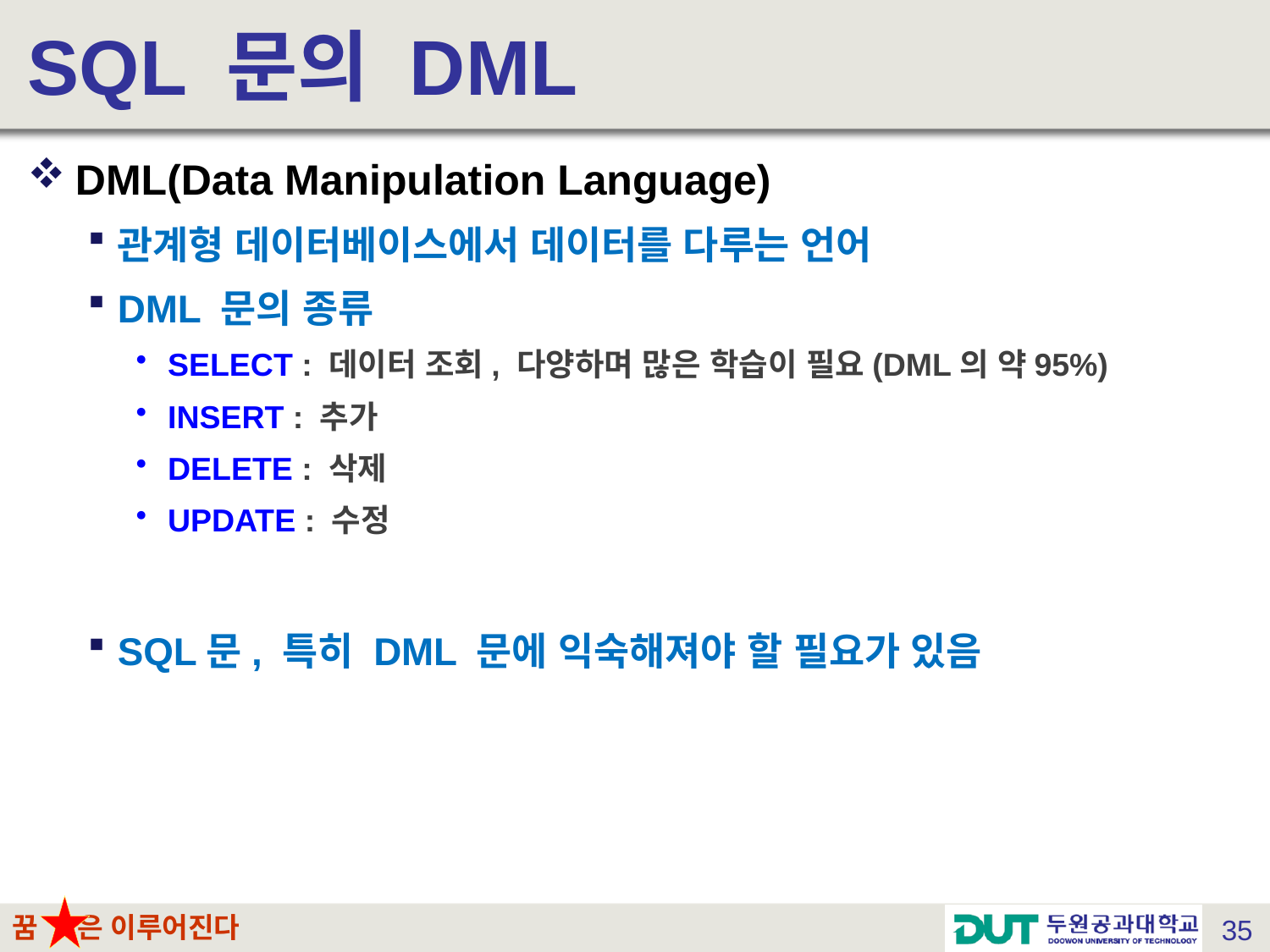

# SQL 문의 DML
DML(Data Manipulation Language)
관계형 데이터베이스에서 데이터를 다루는 언어
DML 문의 종류
SELECT : 데이터 조회, 다양하며 많은 학습이 필요(DML의 약95%)
INSERT : 추가
DELETE : 삭제
UPDATE : 수정

SQL문, 특히 DML 문에 익숙해져야 할 필요가 있음